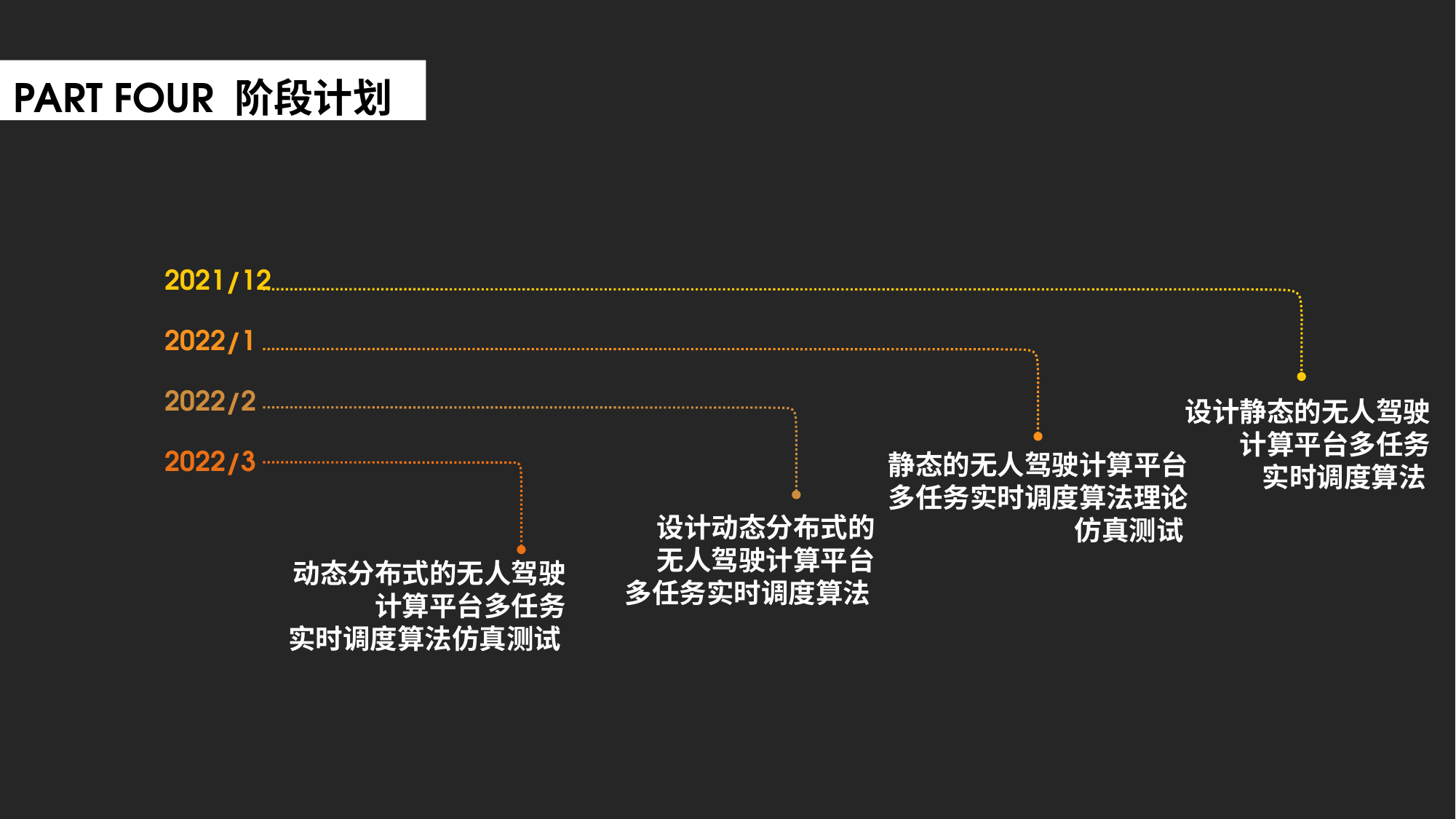

PART FOUR 阶段计划
2021/12

2022/1

2022/2
设计静态的无人驾驶
计算平台多任务
实时调度算法

2022/3
静态的无人驾驶计算平台
多任务实时调度算法理论
仿真测试

设计动态分布式的
无人驾驶计算平台
多任务实时调度算法
动态分布式的无人驾驶
计算平台多任务
实时调度算法仿真测试